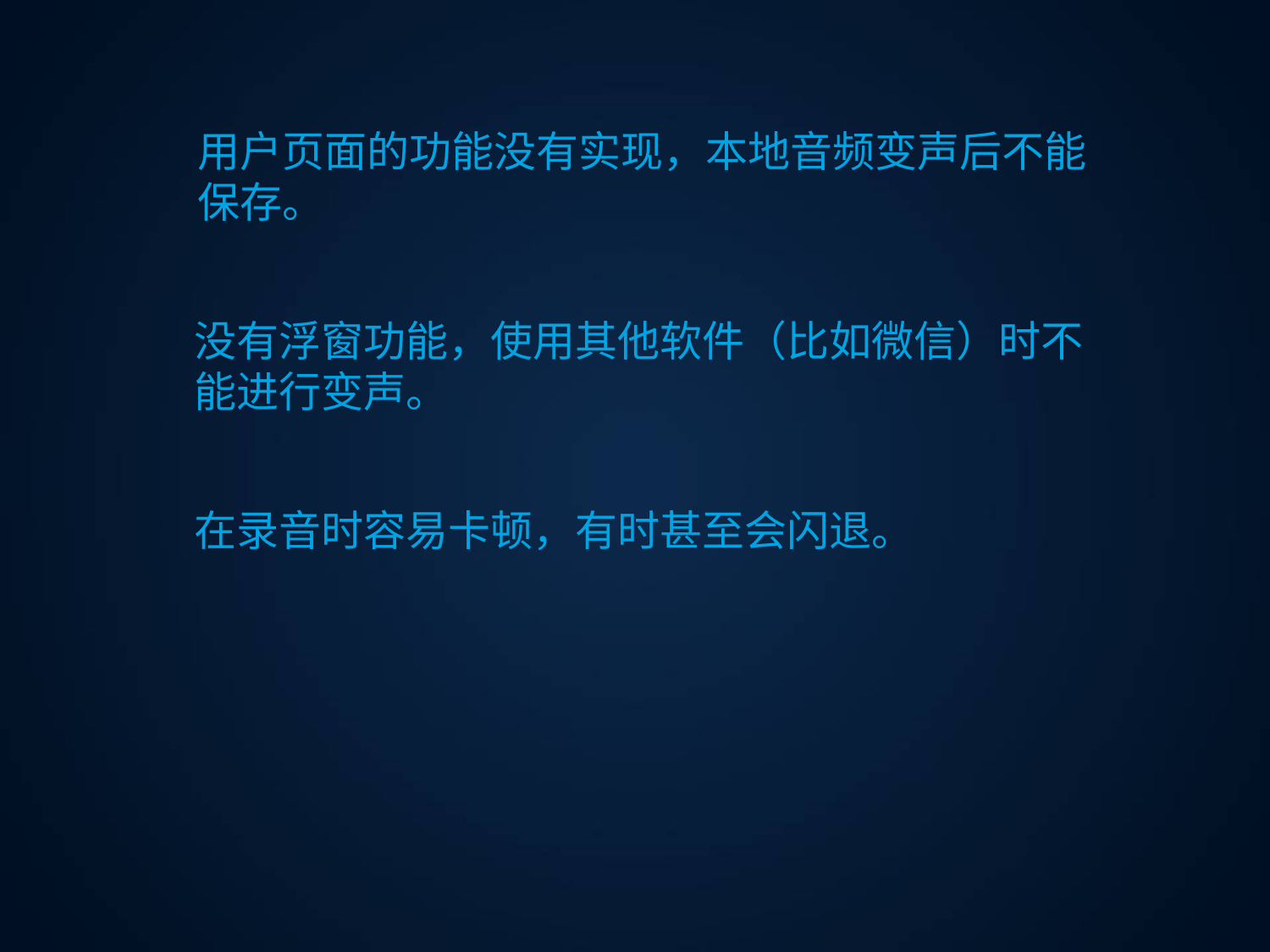

用户页面的功能没有实现，本地音频变声后不能保存。
没有浮窗功能，使用其他软件（比如微信）时不能进行变声。
在录音时容易卡顿，有时甚至会闪退。